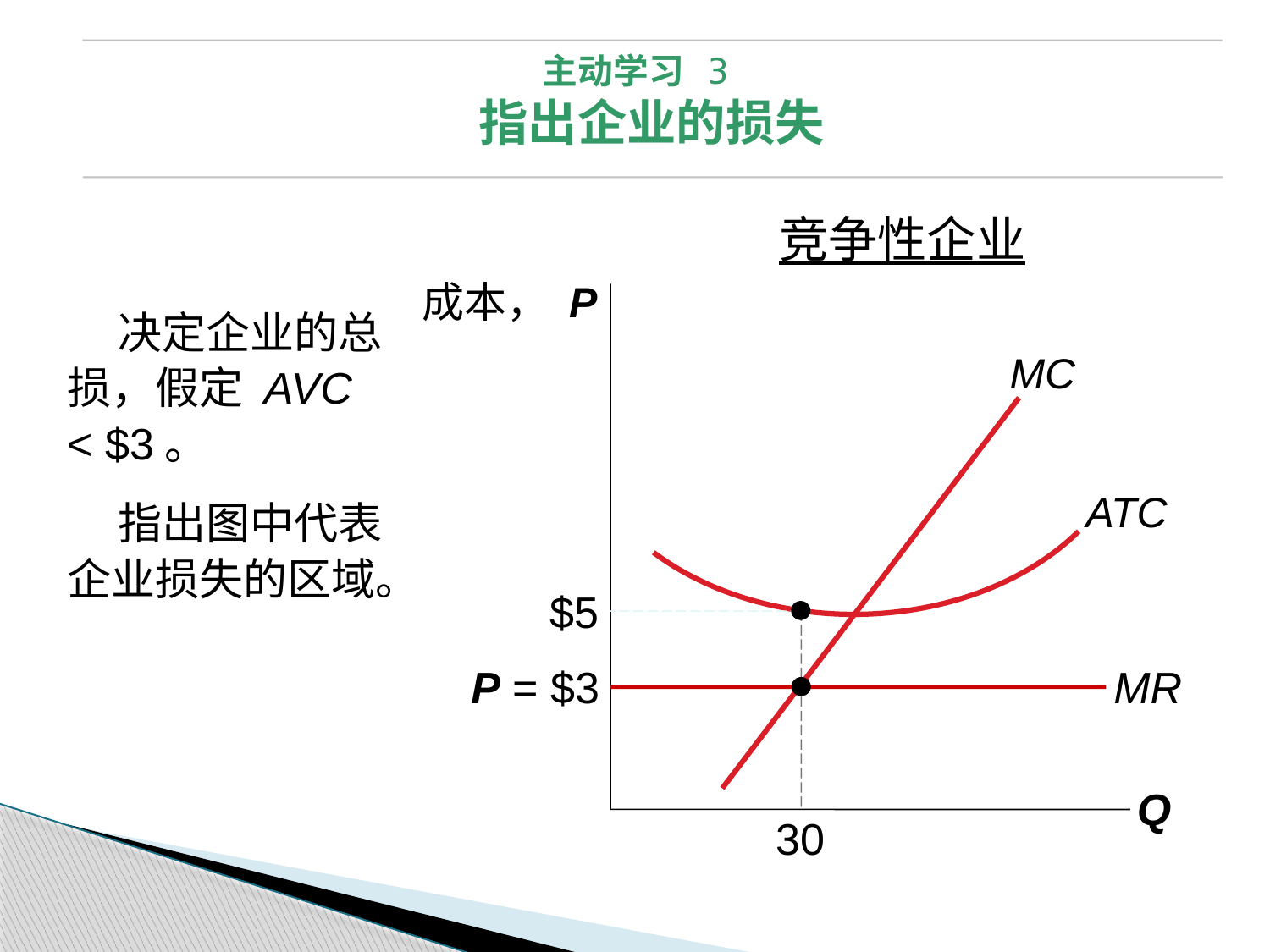

主动学习  3
指出企业的损失
竞争性企业
成本， P

Q
    决定企业的总损，假定 AVC < $3。
    指出图中代表企业损失的区域。
MC

ATC
$5

30
P = $3
MR